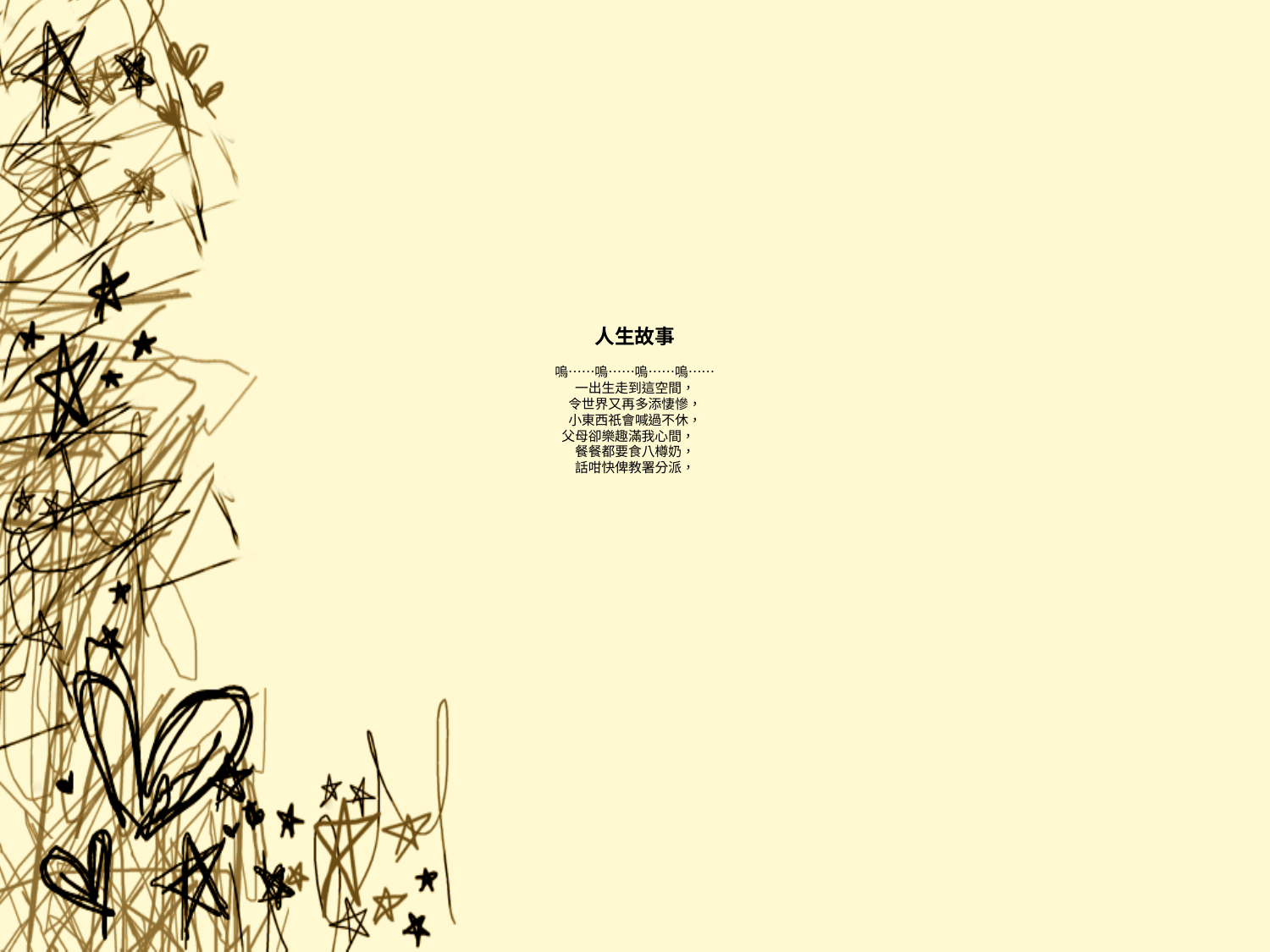

# 人生故事 嗚……嗚……嗚……嗚…… 一出生走到這空間， 令世界又再多添悽慘， 小東西祇會喊過不休， 父母卻樂趣滿我心間，　 餐餐都要食八樽奶， 話咁快俾教署分派，